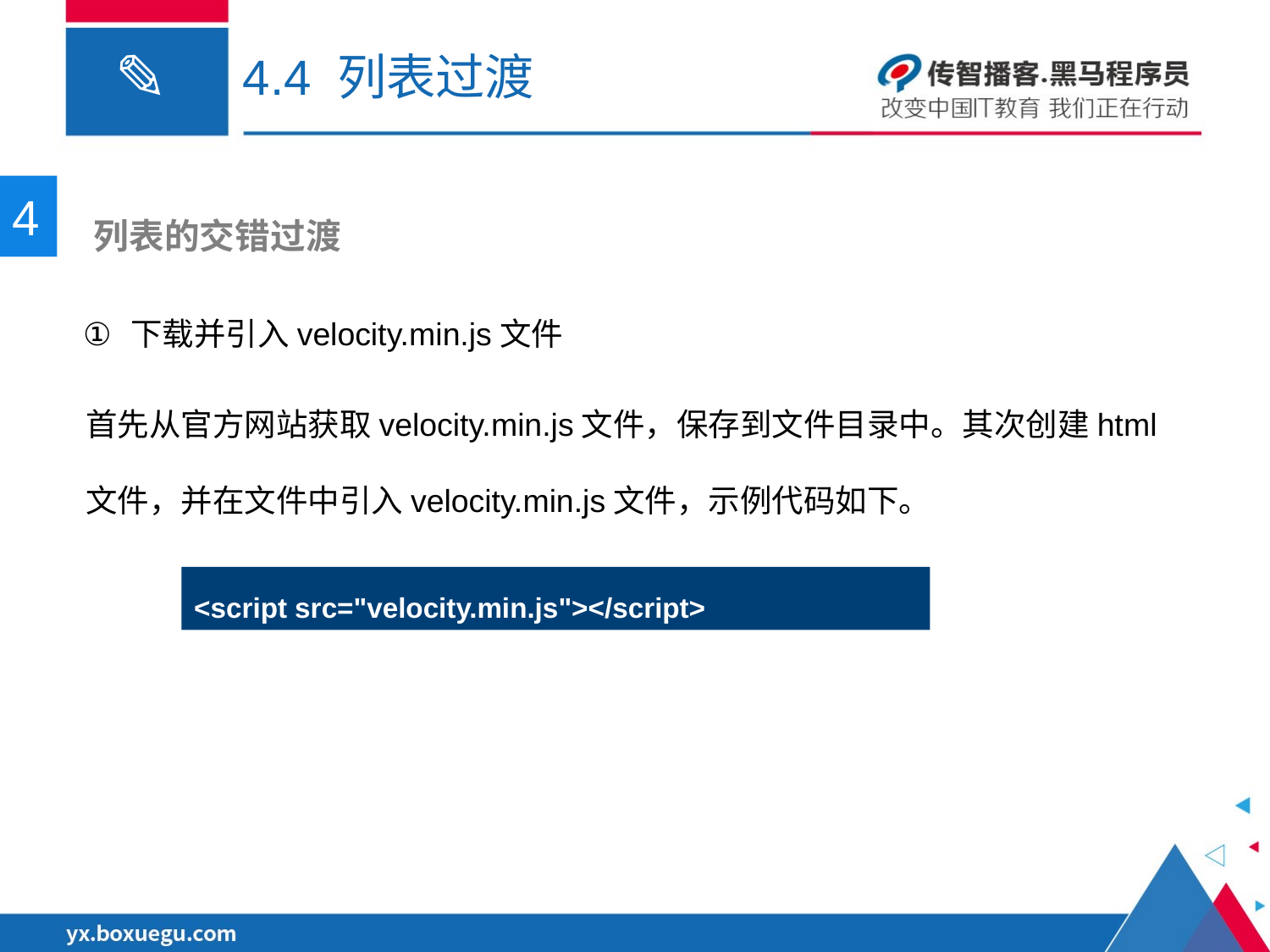

# 4.4 列表过渡

4
  列表的交错过渡
下载并引入velocity.min.js文件
首先从官方网站获取velocity.min.js文件，保存到文件目录中。其次创建html文件，并在文件中引入velocity.min.js文件，示例代码如下。
<script src="velocity.min.js"></script>